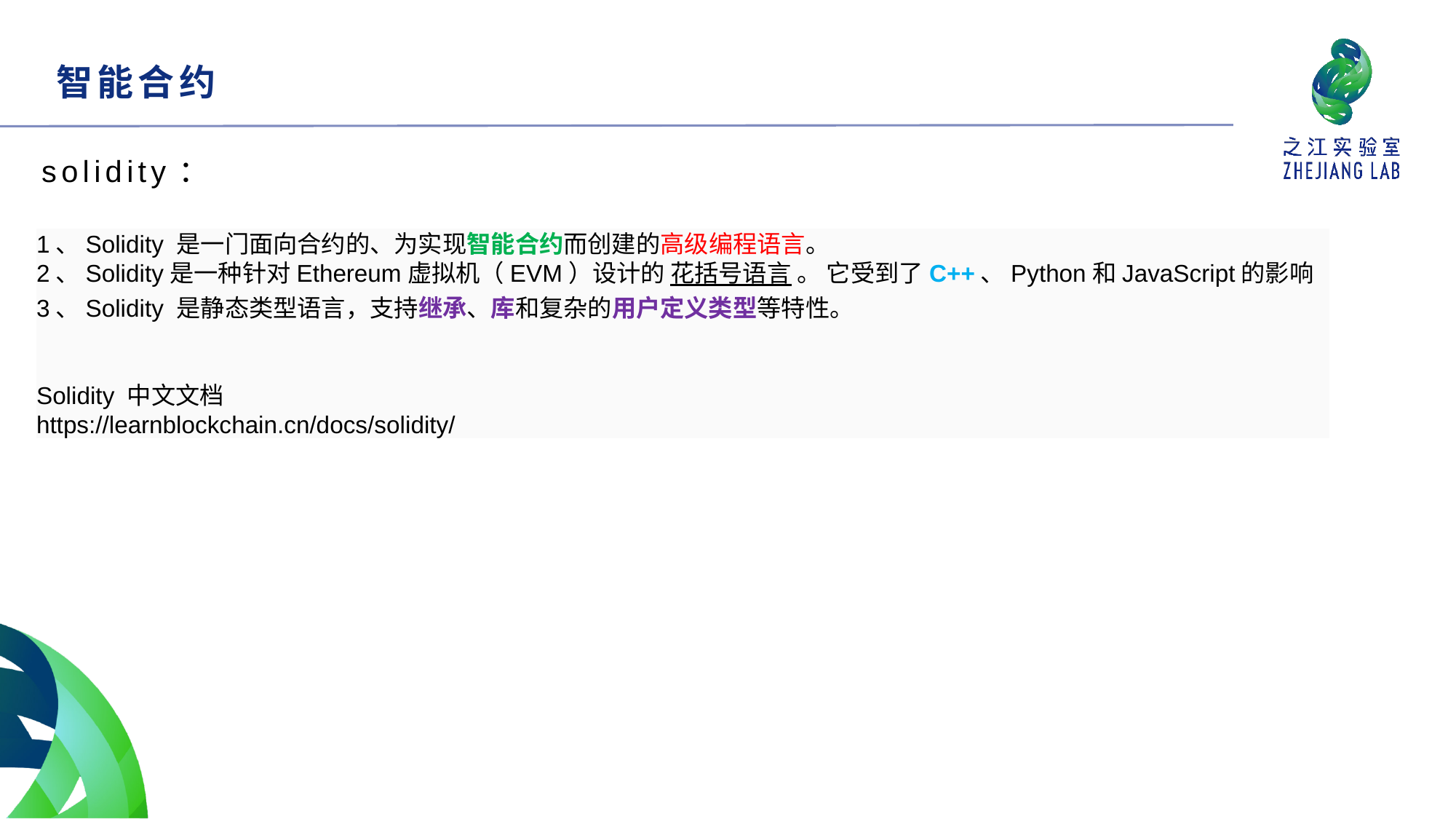

智能合约

solidity：
1、Solidity 是一门面向合约的、为实现智能合约而创建的高级编程语言。
2、Solidity是一种针对Ethereum虚拟机（EVM）设计的 花括号语言 。 它受到了C++、Python和JavaScript的影响
3、Solidity 是静态类型语言，支持继承、库和复杂的用户定义类型等特性。

Solidity 中文文档
https://learnblockchain.cn/docs/solidity/